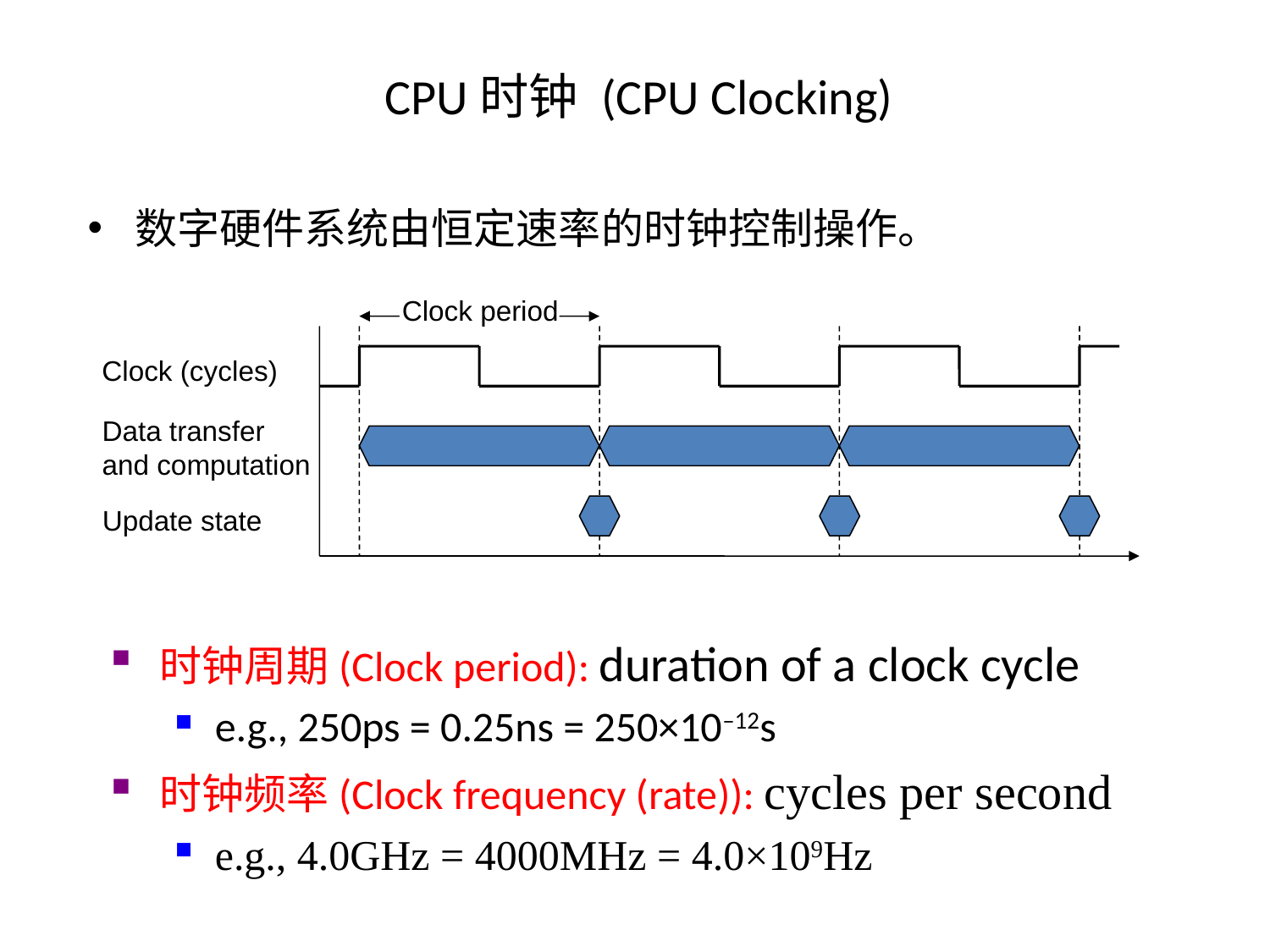

# CPU时钟 (CPU Clocking)
数字硬件系统由恒定速率的时钟控制操作。
Clock period

Clock (cycles)

Data transfer
and computation

Update state

时钟周期(Clock period): duration of a clock cycle
e.g., 250ps = 0.25ns = 250×10–12s
时钟频率(Clock frequency (rate)): cycles per second
e.g., 4.0GHz = 4000MHz = 4.0×109Hz